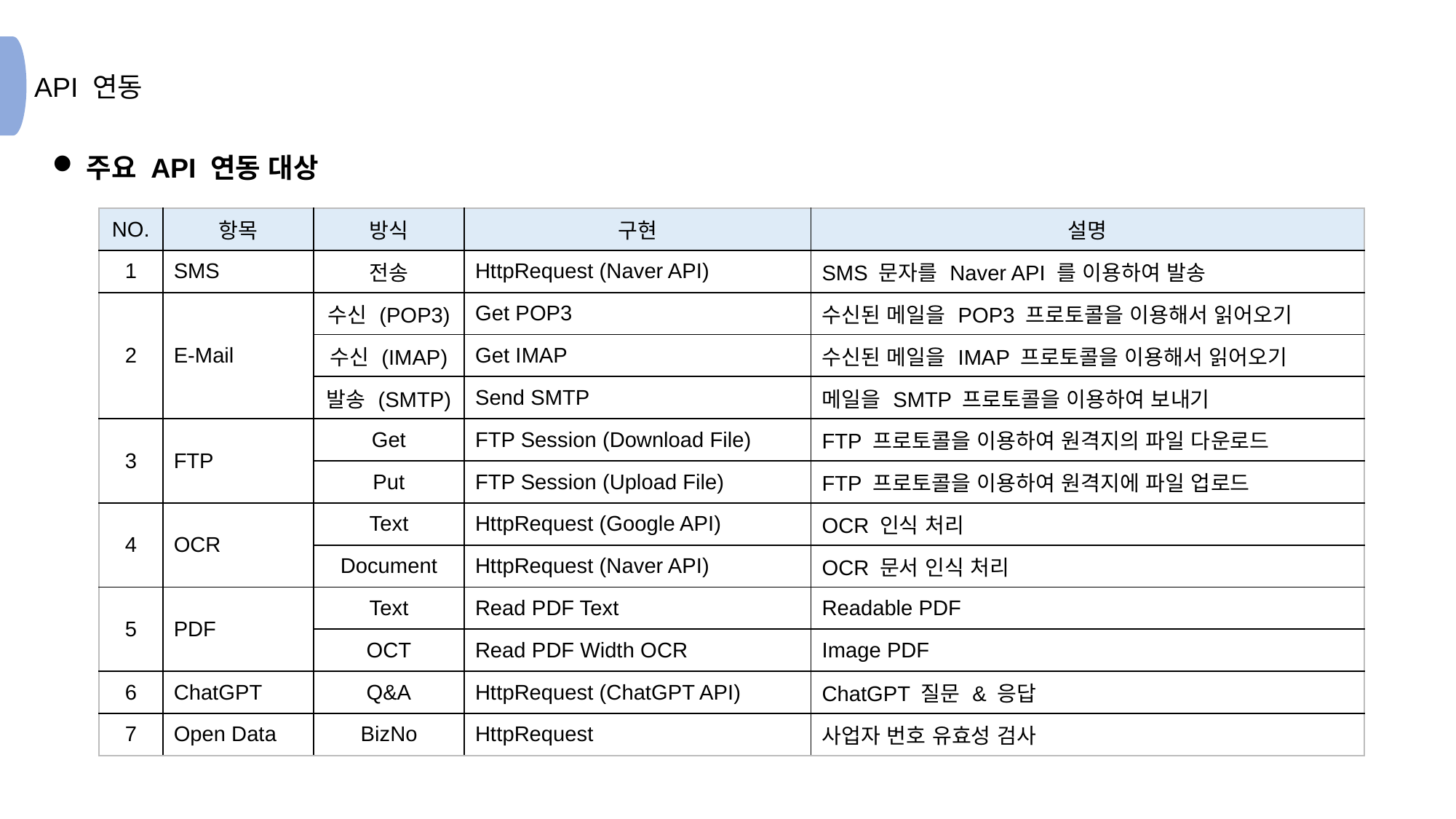

주요 API 연동 대상
| NO. | 항목 | 방식 | 구현 | 설명 |
| --- | --- | --- | --- | --- |
| 1 | SMS | 전송 | HttpRequest (Naver API) | SMS 문자를 Naver API 를 이용하여 발송 |
| 2 | E-Mail | 수신 (POP3) | Get POP3 | 수신된 메일을 POP3 프로토콜을 이용해서 읽어오기 |
|  |  | 수신 (IMAP) | Get IMAP | 수신된 메일을 IMAP 프로토콜을 이용해서 읽어오기 |
|  |  | 발송 (SMTP) | Send SMTP | 메일을 SMTP 프로토콜을 이용하여 보내기 |
| 3 | FTP | Get | FTP Session (Download File) | FTP 프로토콜을 이용하여 원격지의 파일 다운로드 |
|  |  | Put | FTP Session (Upload File) | FTP 프로토콜을 이용하여 원격지에 파일 업로드 |
| 4 | OCR | Text | HttpRequest (Google API) | OCR 인식 처리 |
|  |  | Document | HttpRequest (Naver API) | OCR 문서 인식 처리 |
| 5 | PDF | Text | Read PDF Text | Readable PDF |
|  |  | OCT | Read PDF Width OCR | Image PDF |
| 6 | ChatGPT | Q&A | HttpRequest (ChatGPT API) | ChatGPT 질문 & 응답 |
| 7 | Open Data | BizNo | HttpRequest | 사업자 번호 유효성 검사 |